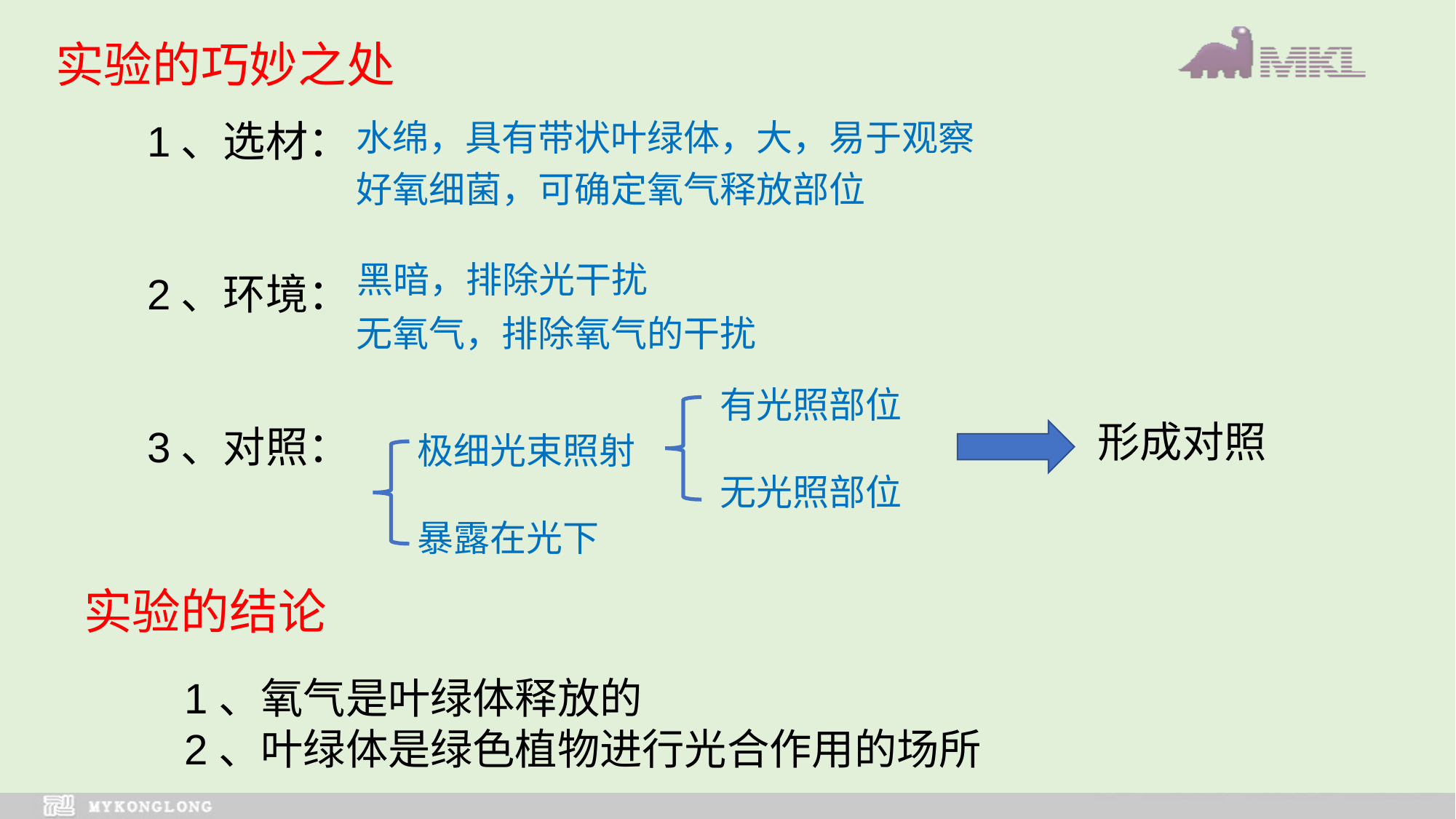

实验的巧妙之处
1、选材：

2、环境：

3、对照：
水绵，具有带状叶绿体，大，易于观察
好氧细菌，可确定氧气释放部位
黑暗，排除光干扰
无氧气，排除氧气的干扰
有光照部位

无光照部位

形成对照

极细光束照射

暴露在光下

实验的结论
1、氧气是叶绿体释放的
2、叶绿体是绿色植物进行光合作用的场所